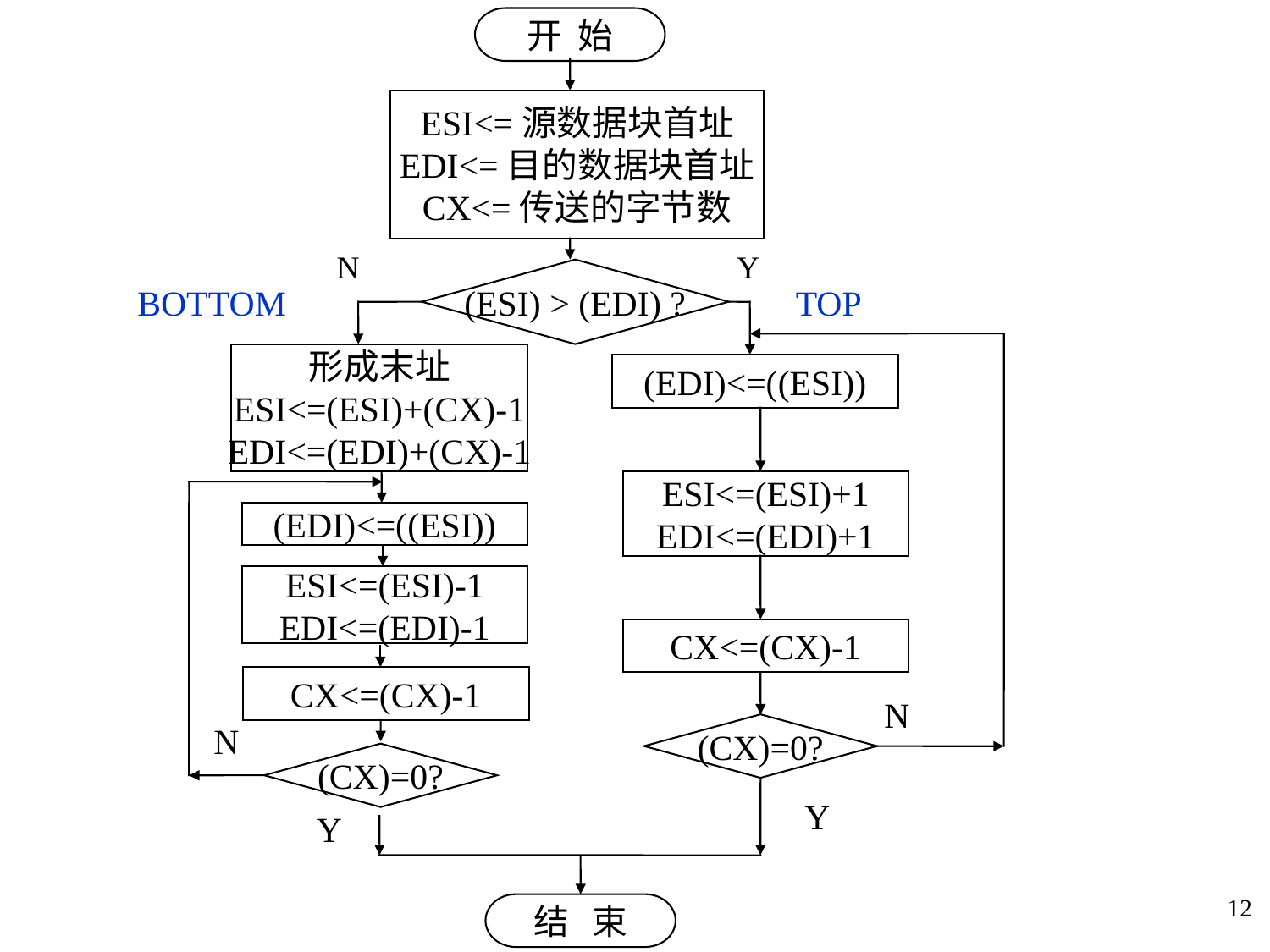

开  始

ESI<=源数据块首址
EDI<=目的数据块首址
CX<=传送的字节数

N
Y
(ESI) > (EDI) ?
BOTTOM
TOP

形成末址
ESI<=(ESI)+(CX)-1
EDI<=(EDI)+(CX)-1
(EDI)<=((ESI))

ESI<=(ESI)+1
EDI<=(EDI)+1

(EDI)<=((ESI))

ESI<=(ESI)-1
EDI<=(EDI)-1
CX<=(CX)-1

CX<=(CX)-1

N
N
(CX)=0?

(CX)=0?

Y
Y

12
结   束